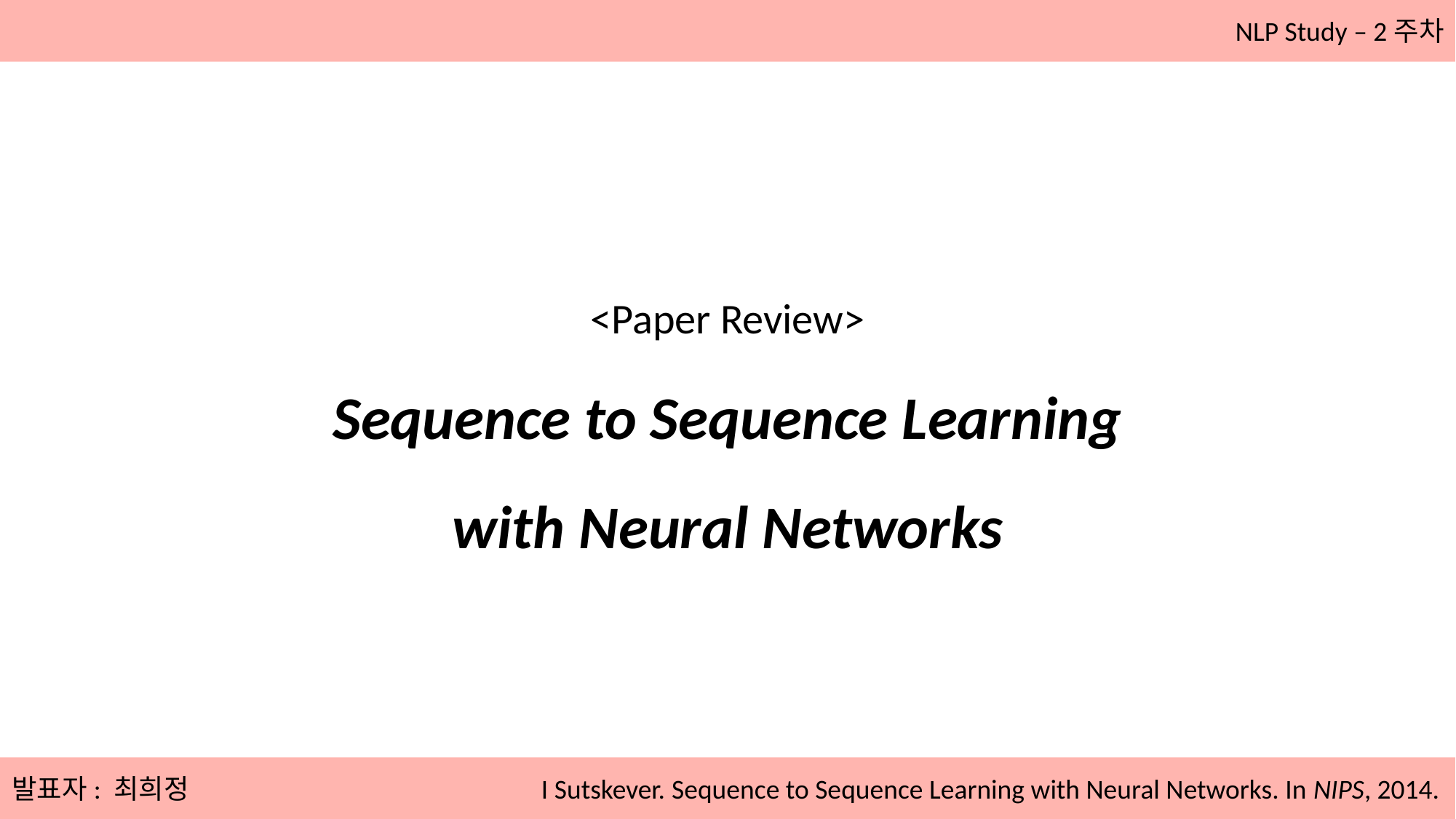

NLP Study – 2주차
<Paper Review>
Sequence to Sequence Learning
with Neural Networks

발표자: 최희정
I Sutskever. Sequence to Sequence Learning with Neural Networks. In NIPS, 2014.